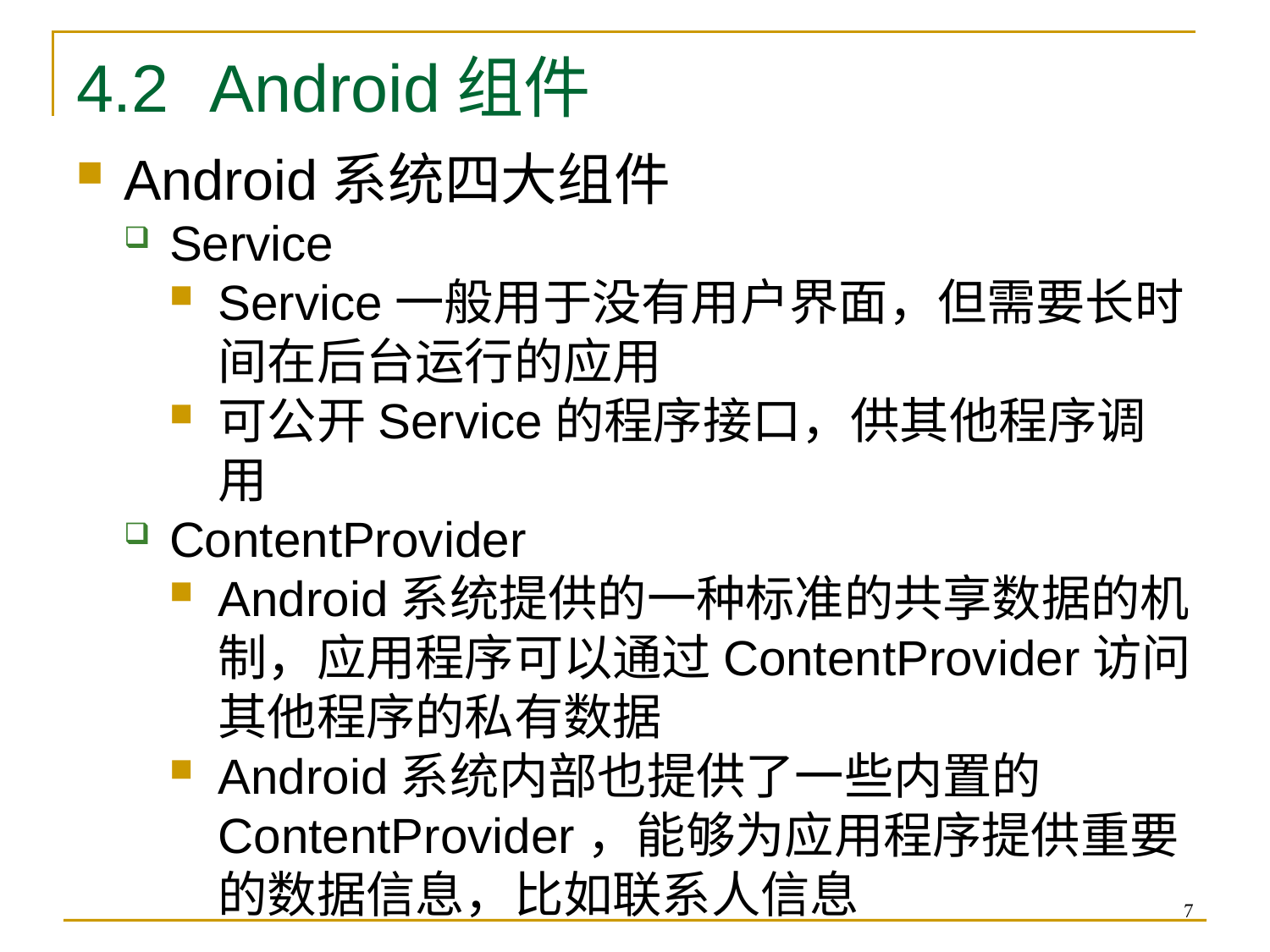

# 4.2 Android组件
Android系统四大组件
Service
Service一般用于没有用户界面，但需要长时间在后台运行的应用
可公开Service的程序接口，供其他程序调用
ContentProvider
Android系统提供的一种标准的共享数据的机制，应用程序可以通过ContentProvider访问其他程序的私有数据
Android系统内部也提供了一些内置的ContentProvider，能够为应用程序提供重要的数据信息，比如联系人信息
7